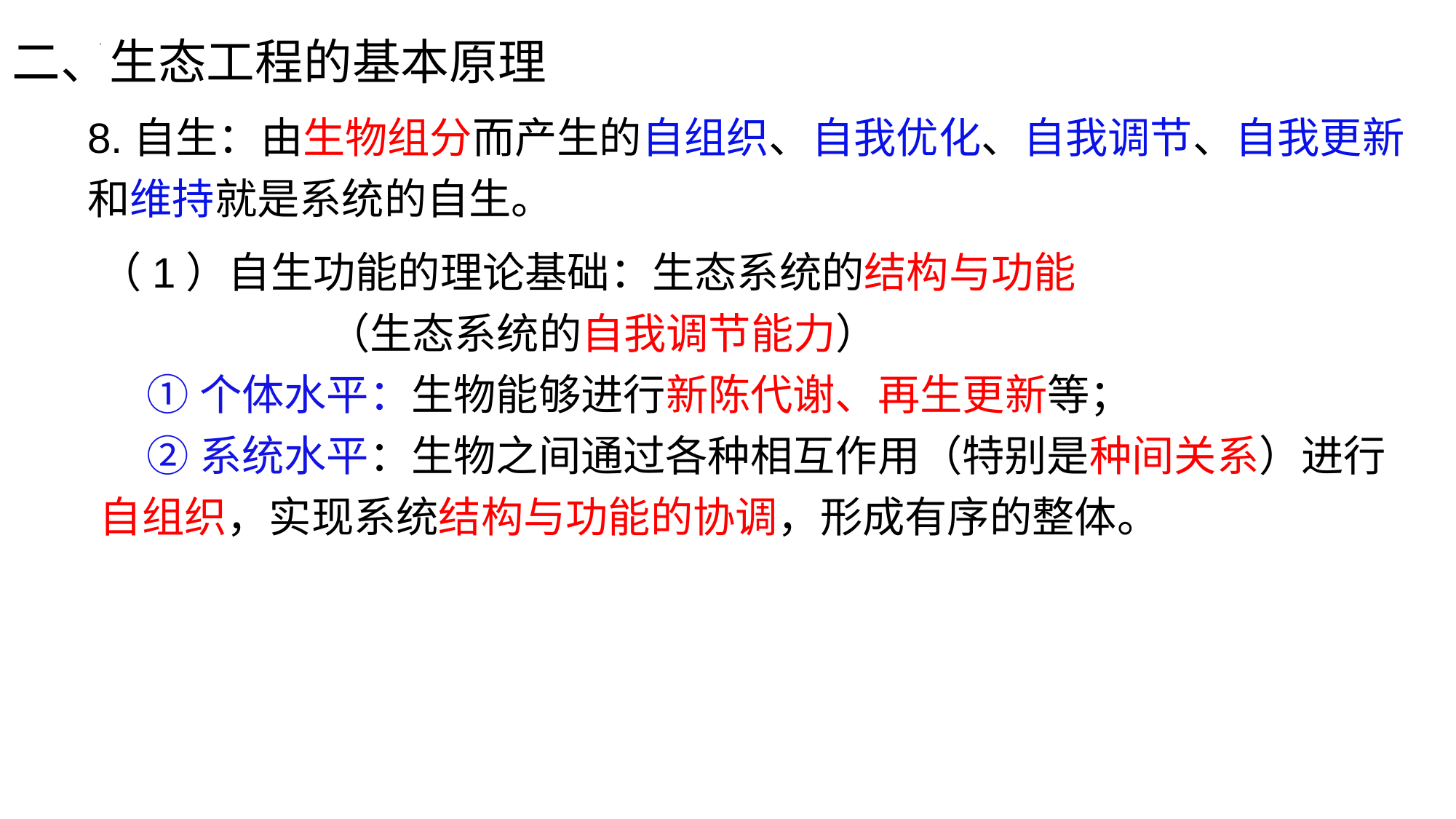

二、生态工程的基本原理
8.自生：由生物组分而产生的自组织、自我优化、自我调节、自我更新和维持就是系统的自生。
（1）自生功能的理论基础：生态系统的结构与功能
                       （生态系统的自我调节能力）
     ①个体水平：生物能够进行新陈代谢、再生更新等；
     ②系统水平：生物之间通过各种相互作用（特别是种间关系）进行自组织，实现系统结构与功能的协调，形成有序的整体。